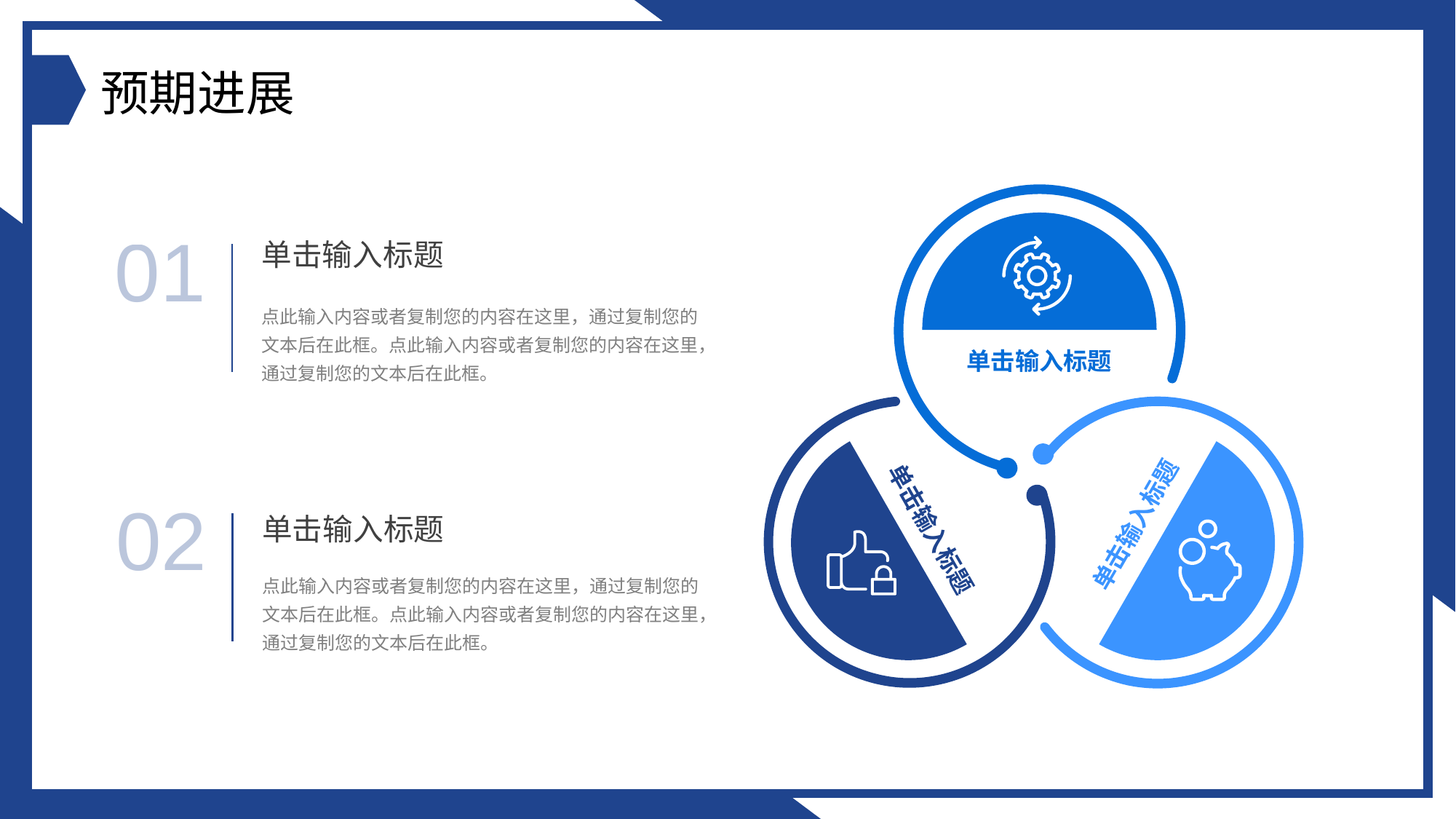

预期进展

单击输入标题

单击输入标题
单击输入标题

01
单击输入标题
点此输入内容或者复制您的内容在这里，通过复制您的文本后在此框。点此输入内容或者复制您的内容在这里，通过复制您的文本后在此框。
02
单击输入标题
点此输入内容或者复制您的内容在这里，通过复制您的文本后在此框。点此输入内容或者复制您的内容在这里，通过复制您的文本后在此框。